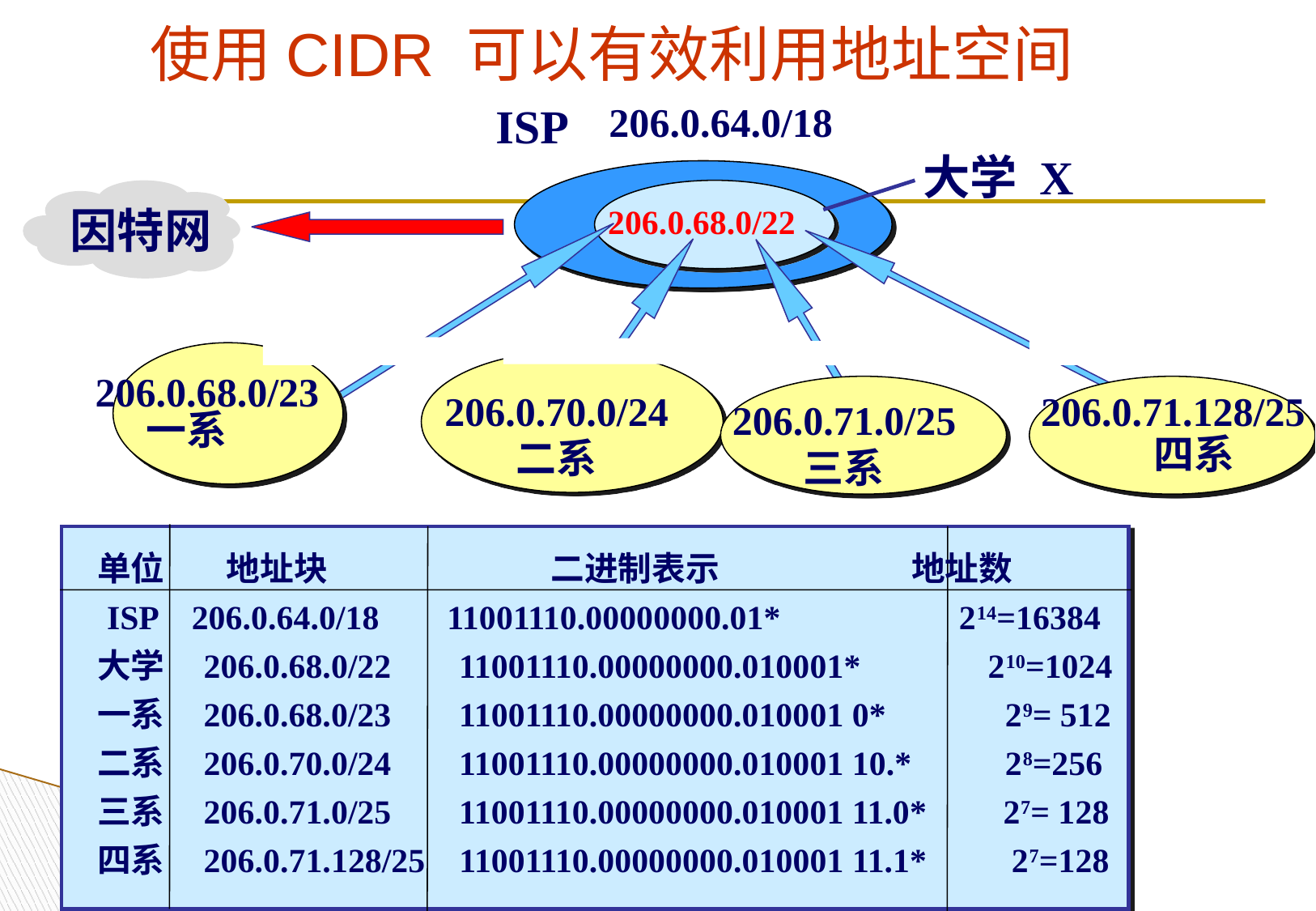

# 使用CIDR 可以有效利用地址空间
ISP
206.0.64.0/18
大学 X

206.0.68.0/22

因特网

206.0.68.0/23

206.0.70.0/24
206.0.71.128/25
206.0.71.0/25
一系
四系
二系
三系
 单位        地址块                             二进制表示                         地址数
   ISP    206.0.64.0/18        11001110.00000000.01*                     214=16384
 大学    206.0.68.0/22        11001110.00000000.010001*               210=1024
 一系    206.0.68.0/23        11001110.00000000.010001 0*              29= 512
 二系    206.0.70.0/24        11001110.00000000.010001 10.*           28=256
 三系    206.0.71.0/25        11001110.00000000.010001 11.0*         27= 128
 四系    206.0.71.128/25    11001110.00000000.010001 11.1*          27=128